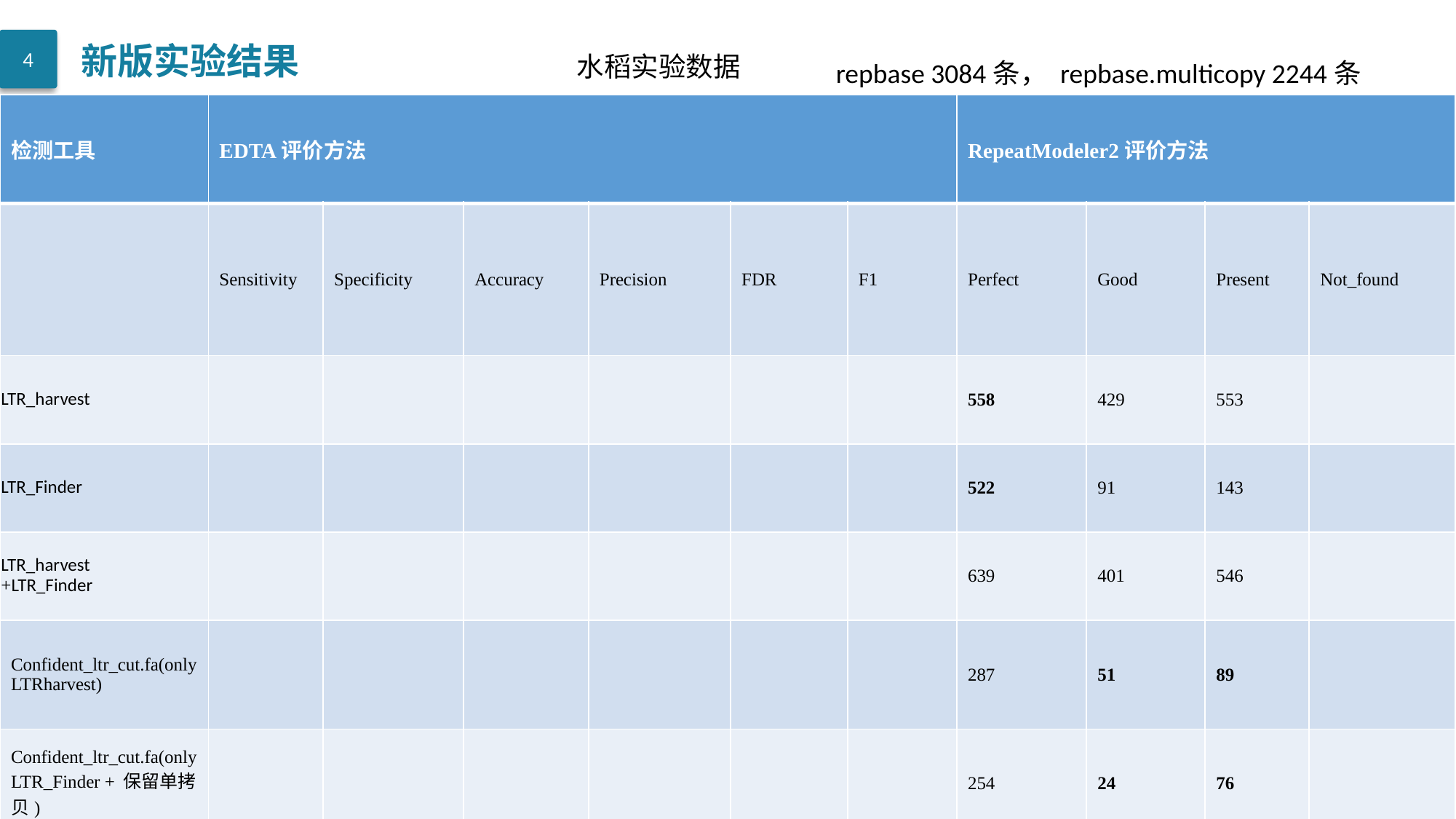

4
新版实验结果
水稻实验数据
repbase 3084条， repbase.multicopy 2244条
| 检测工具 | EDTA评价方法 |  |  |  |  |  | RepeatModeler2评价方法 |  |  |  |
| --- | --- | --- | --- | --- | --- | --- | --- | --- | --- | --- |
|  | Sensitivity | Specificity | Accuracy | Precision | FDR | F1 | Perfect | Good | Present | Not\_found |
| LTR\_harvest |  |  |  |  |  |  | 558 | 429 | 553 |  |
| LTR\_Finder |  |  |  |  |  |  | 522 | 91 | 143 |  |
| LTR\_harvest +LTR\_Finder |  |  |  |  |  |  | 639 | 401 | 546 |  |
| Confident\_ltr\_cut.fa(only LTRharvest) |  |  |  |  |  |  | 287 | 51 | 89 |  |
| Confident\_ltr\_cut.fa(only LTR\_Finder + 保留单拷贝) |  |  |  |  |  |  | 254 | 24 | 76 |  |
| Confident\_ltr\_cut.fa(only LTRharvest+LTR\_Finder) |  |  |  |  |  |  |  |  |  |  |